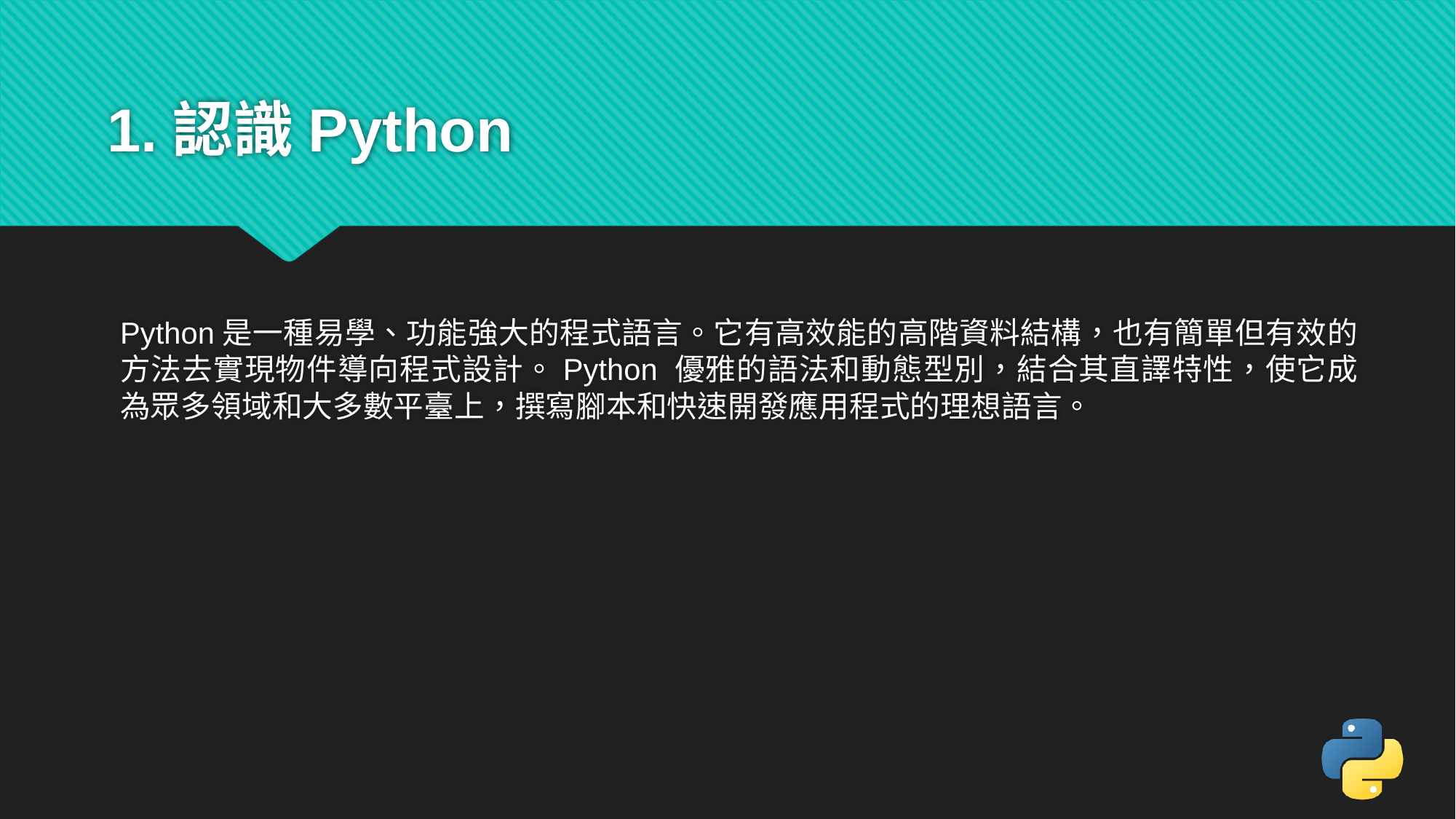

# 1.認識Python
Python是一種易學、功能強大的程式語言。它有高效能的高階資料結構，也有簡單但有效的方法去實現物件導向程式設計。Python 優雅的語法和動態型別，結合其直譯特性，使它成為眾多領域和大多數平臺上，撰寫腳本和快速開發應用程式的理想語言。